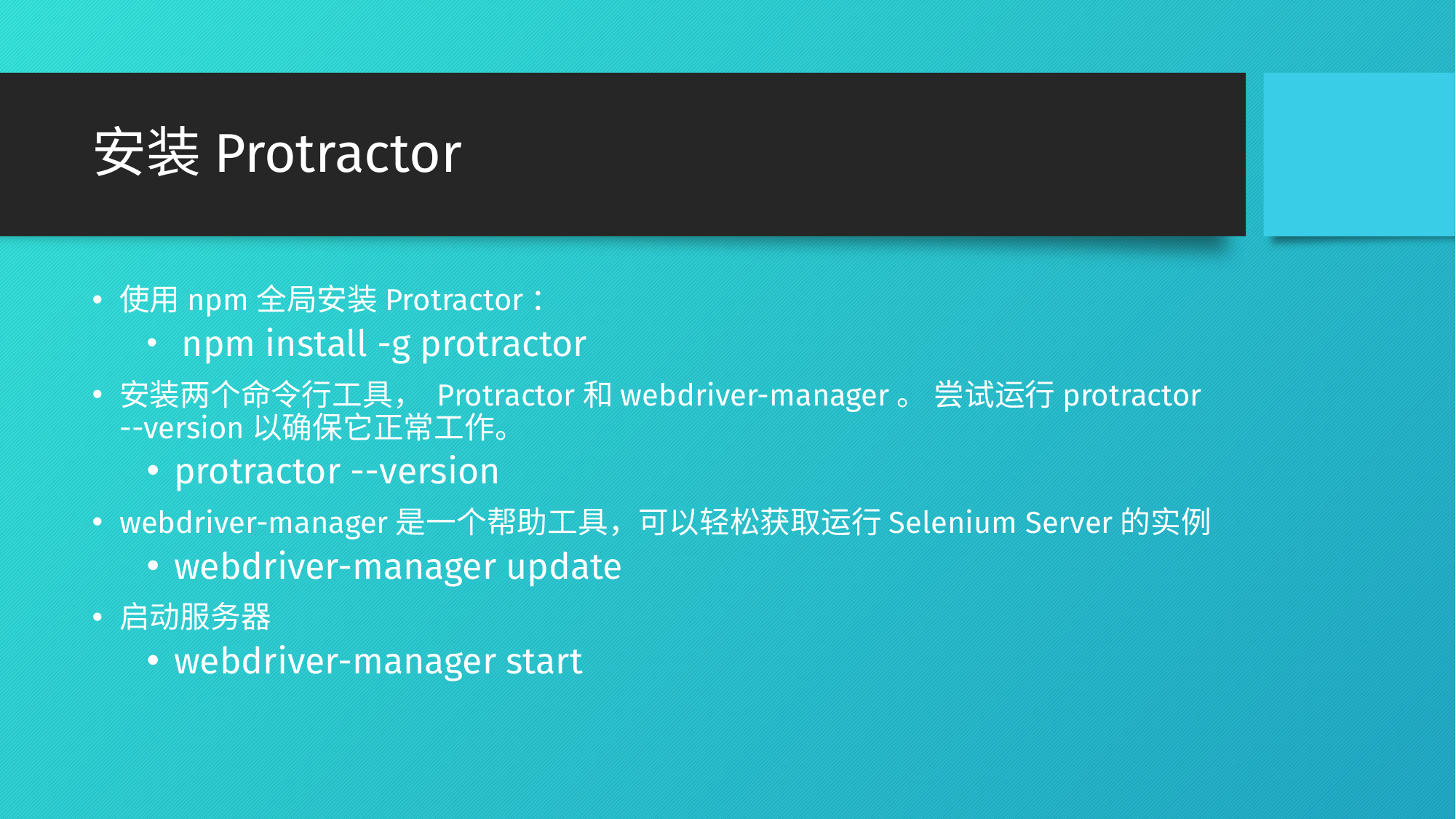

# 安装Protractor
使用npm全局安装Protractor：
 npm install -g protractor
安装两个命令行工具， Protractor和webdriver-manager。 尝试运行protractor --version以确保它正常工作。
protractor --version
webdriver-manager是一个帮助工具，可以轻松获取运行Selenium Server的实例
webdriver-manager update
启动服务器
webdriver-manager start